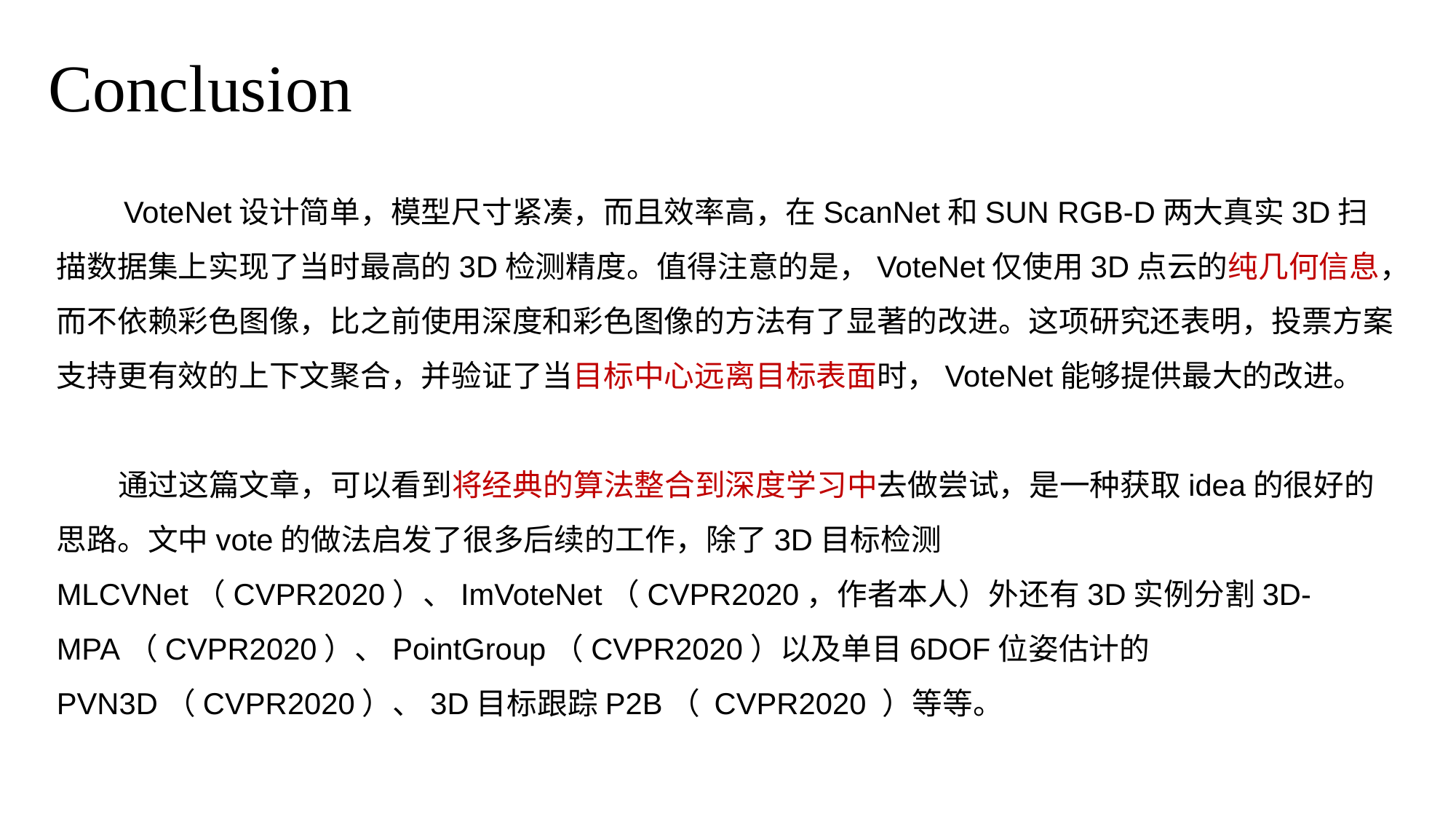

Conclusion
        VoteNet设计简单，模型尺寸紧凑，而且效率高，在ScanNet和SUN RGB-D两大真实3D扫描数据集上实现了当时最高的3D检测精度。值得注意的是，VoteNet仅使用3D点云的纯几何信息，而不依赖彩色图像，比之前使用深度和彩色图像的方法有了显著的改进。这项研究还表明，投票方案支持更有效的上下文聚合，并验证了当目标中心远离目标表面时，VoteNet能够提供最大的改进。

        通过这篇文章，可以看到将经典的算法整合到深度学习中去做尝试，是一种获取idea的很好的思路。文中vote的做法启发了很多后续的工作，除了3D目标检测MLCVNet（CVPR2020）、ImVoteNet（CVPR2020，作者本人）外还有3D实例分割3D-MPA（CVPR2020）、PointGroup（CVPR2020）以及单目6DOF位姿估计的PVN3D（CVPR2020）、3D目标跟踪P2B（ CVPR2020 ）等等。